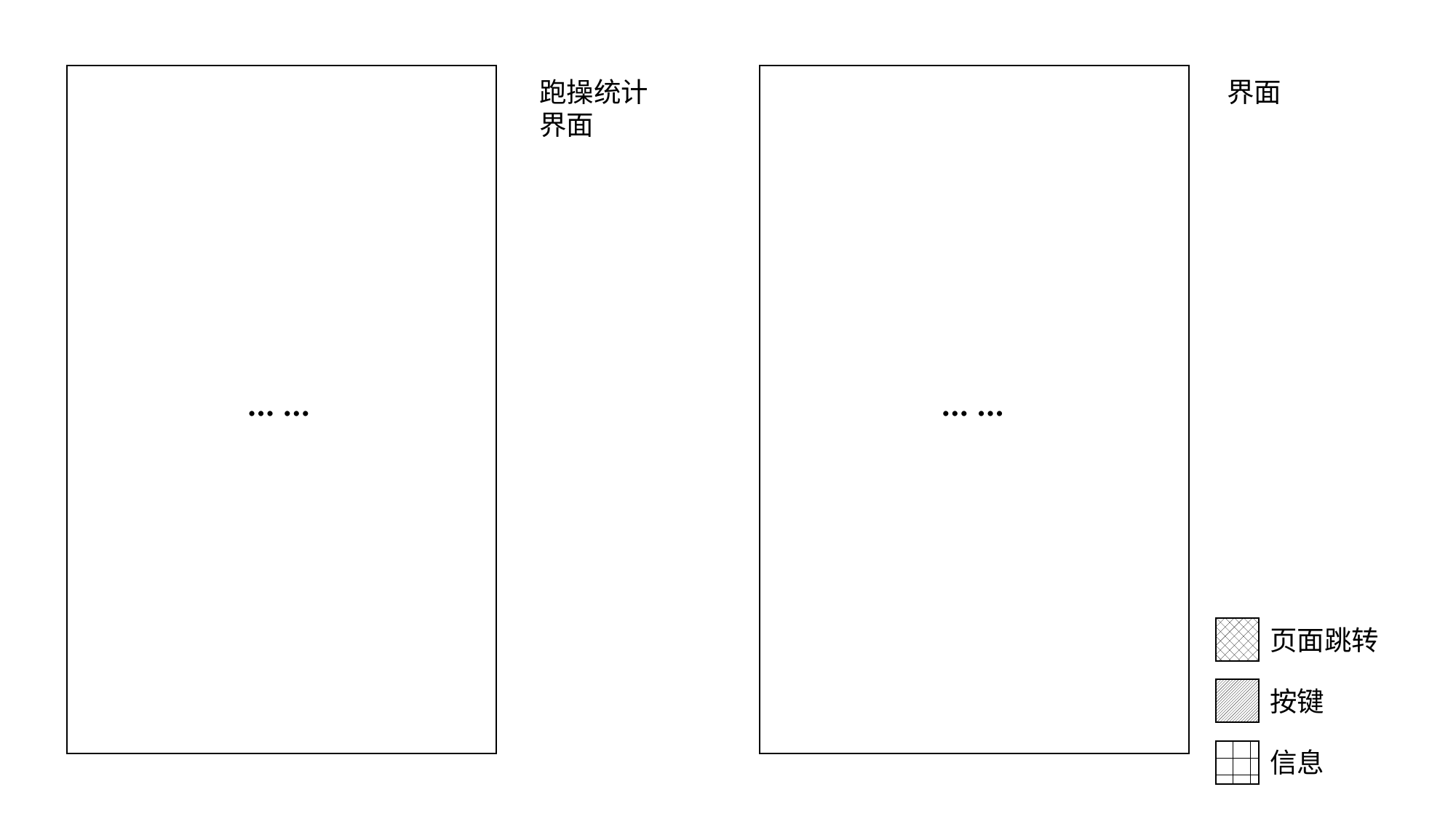

跑操统计
界面

界面
··· ···
··· ···

页面跳转

按键
信息